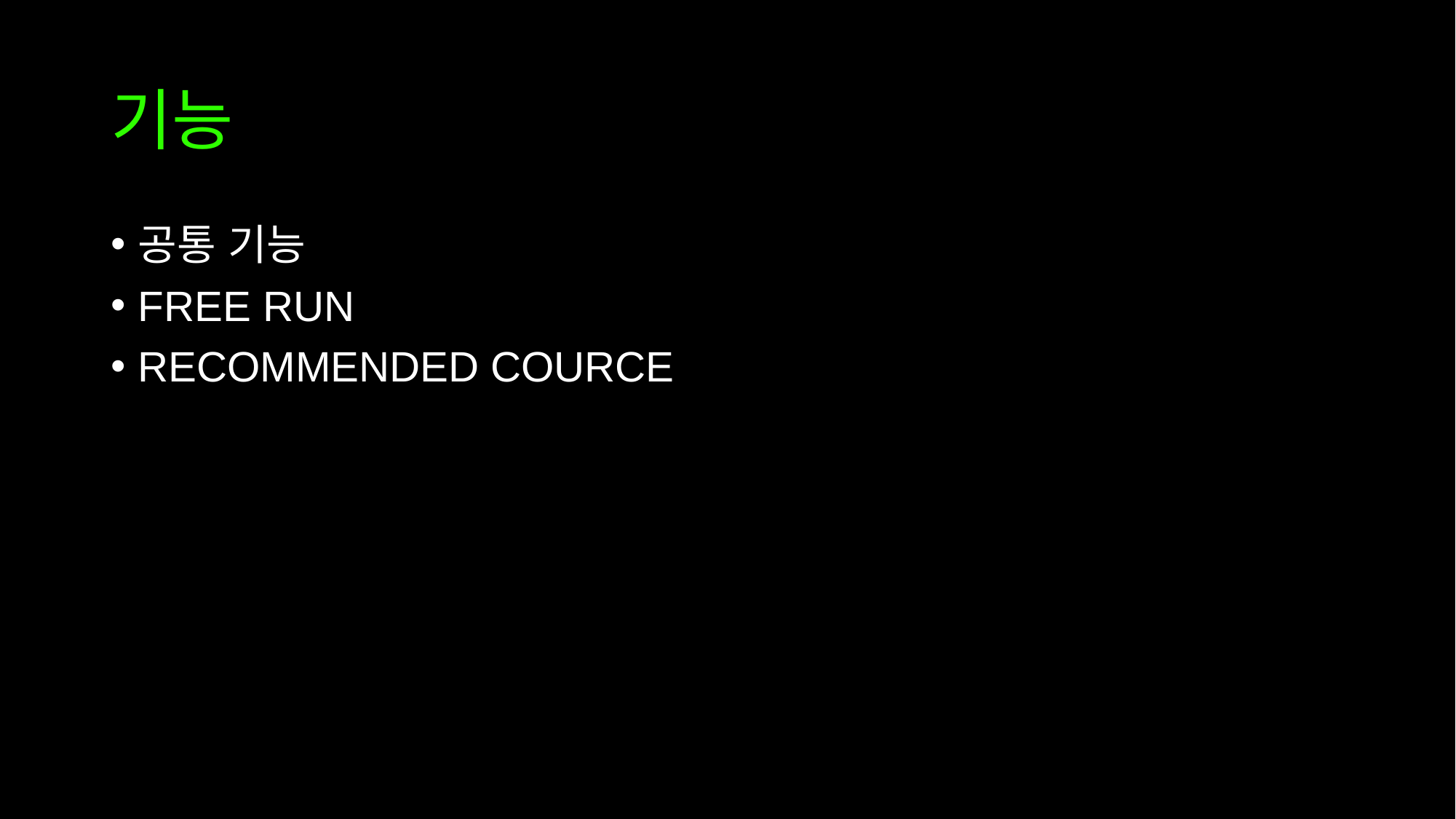

# 기능
공통 기능
FREE RUN
RECOMMENDED COURCE